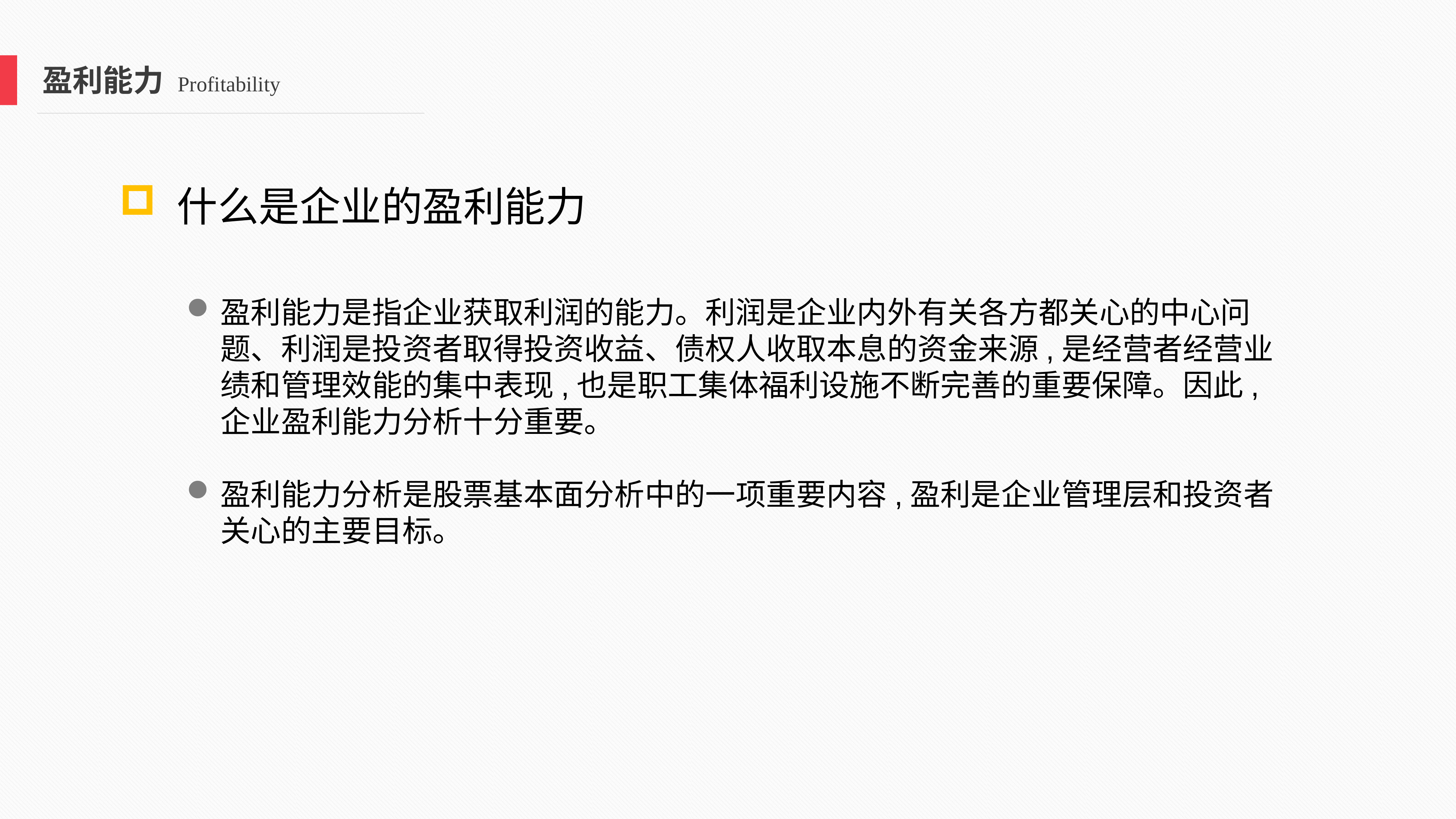

盈利能力 Profitability
 什么是企业的盈利能力
盈利能力是指企业获取利润的能力。利润是企业内外有关各方都关心的中心问题、利润是投资者取得投资收益、债权人收取本息的资金来源,是经营者经营业绩和管理效能的集中表现,也是职工集体福利设施不断完善的重要保障。因此,企业盈利能力分析十分重要。

盈利能力分析是股票基本面分析中的一项重要内容,盈利是企业管理层和投资者关心的主要目标。